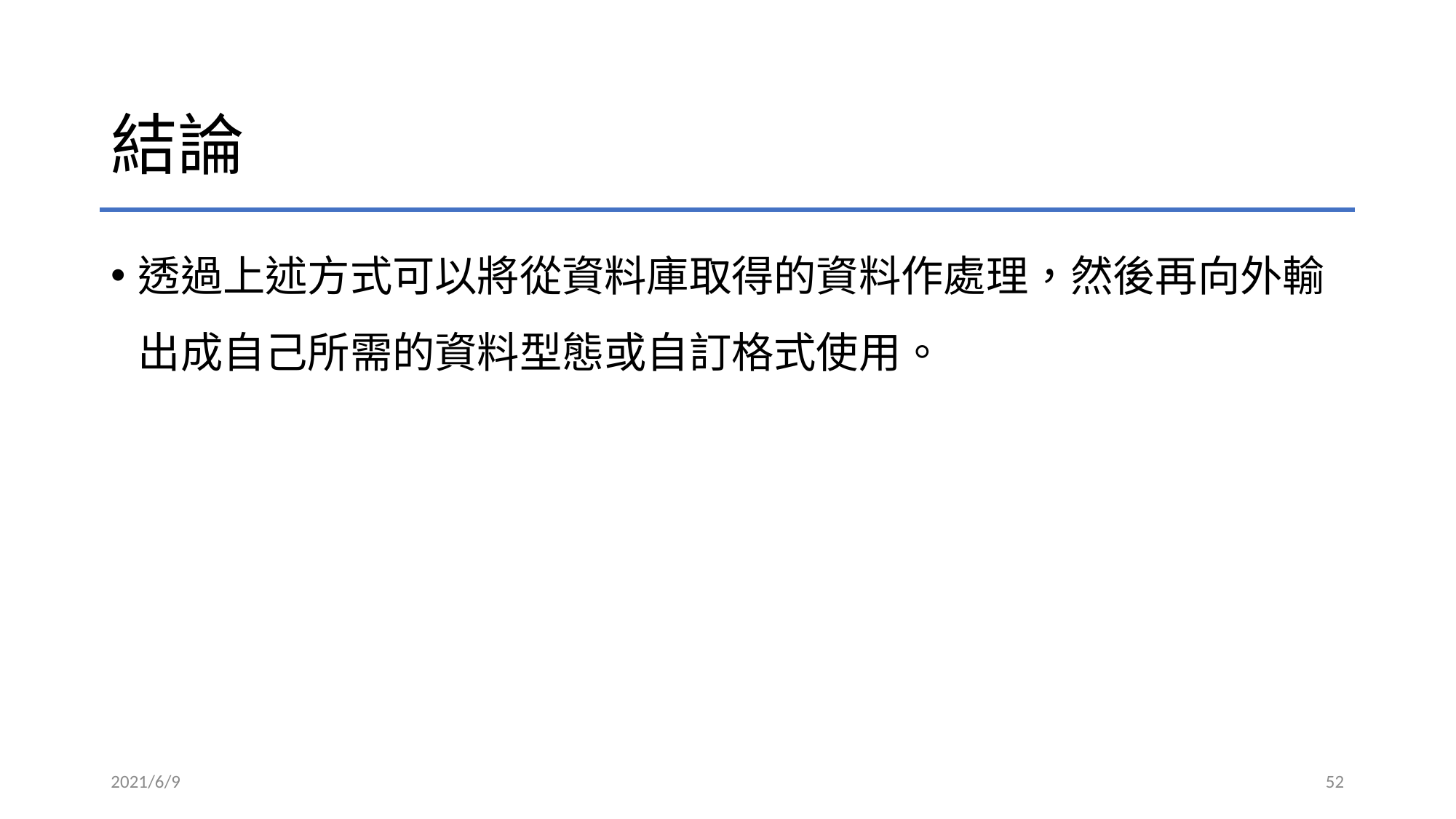

# 結論
透過上述方式可以將從資料庫取得的資料作處理，然後再向外輸出成自己所需的資料型態或自訂格式使用。

2021/6/9
52